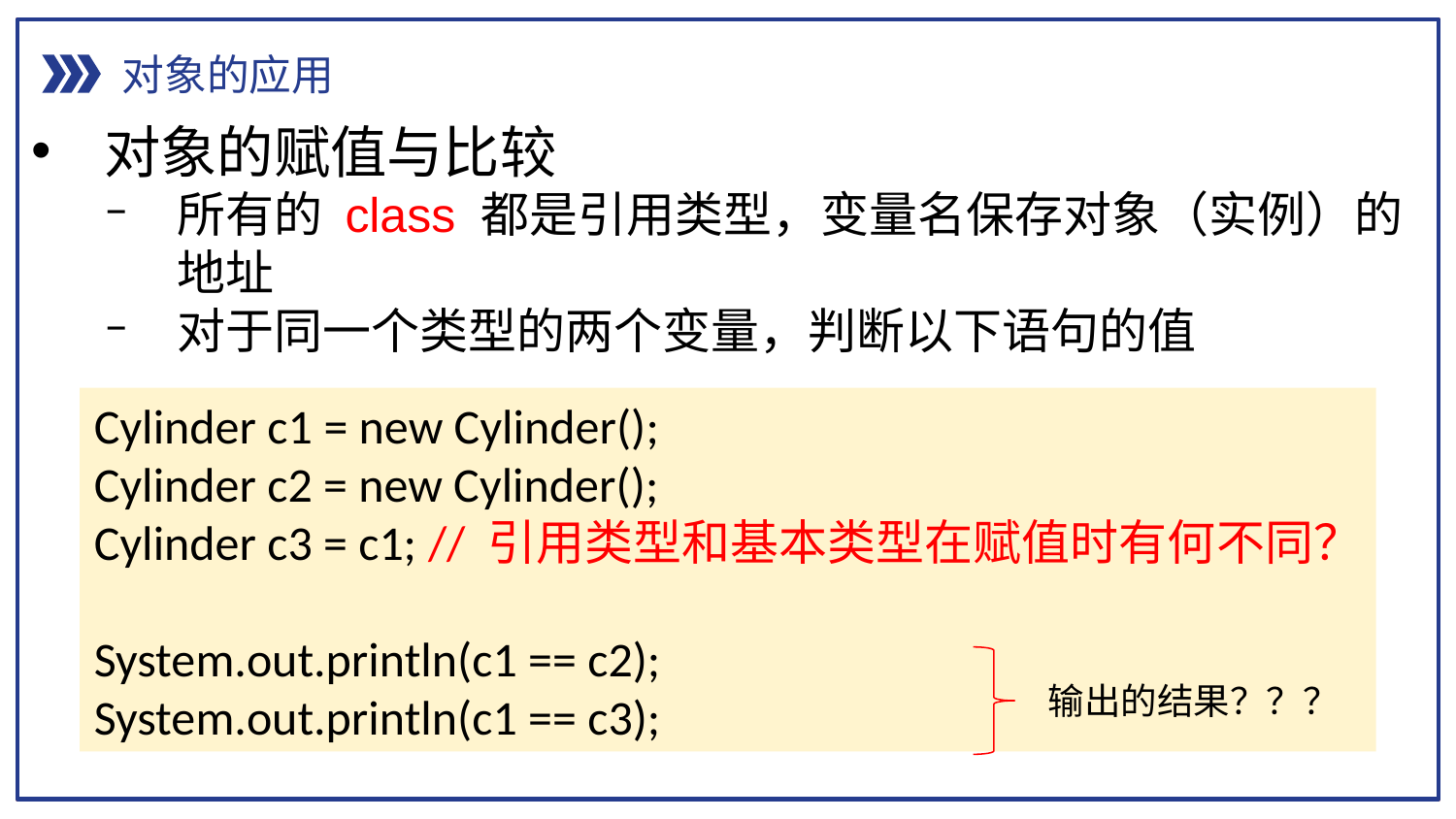

对象的应用

对象的赋值与比较
所有的 class 都是引用类型，变量名保存对象（实例）的地址
对于同一个类型的两个变量，判断以下语句的值
Cylinder c1 = new Cylinder();
Cylinder c2 = new Cylinder();
Cylinder c3 = c1; // 引用类型和基本类型在赋值时有何不同？

System.out.println(c1 == c2);
System.out.println(c1 == c3);

输出的结果？？？